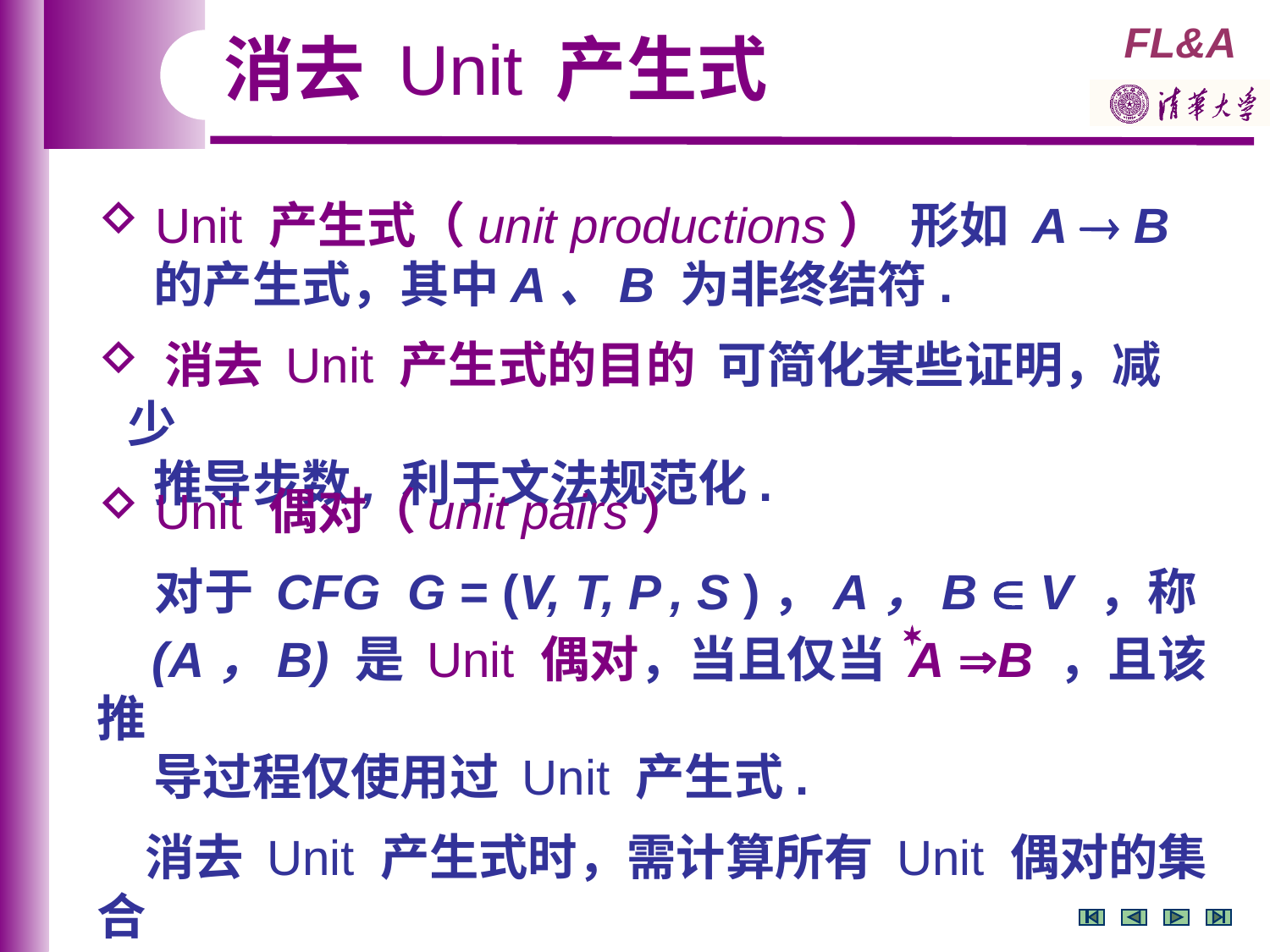

消去 Unit 产生式
 Unit 产生式（unit productions）  形如 A → B
    的产生式，其中A、B 为非终结符.

 消去 Unit 产生式的目的  可简化某些证明，减少
    推导步数, 利于文法规范化.
 Unit 偶对（unit pairs）

     对于 CFG  G = (V, T, P , S )，A，B ∈ V ，称
    (A，B) 是 Unit 偶对，当且仅当 A ⇒B ，且该推
    导过程仅使用过 Unit 产生式.

    消去 Unit 产生式时，需计算所有 Unit 偶对的集合
∗